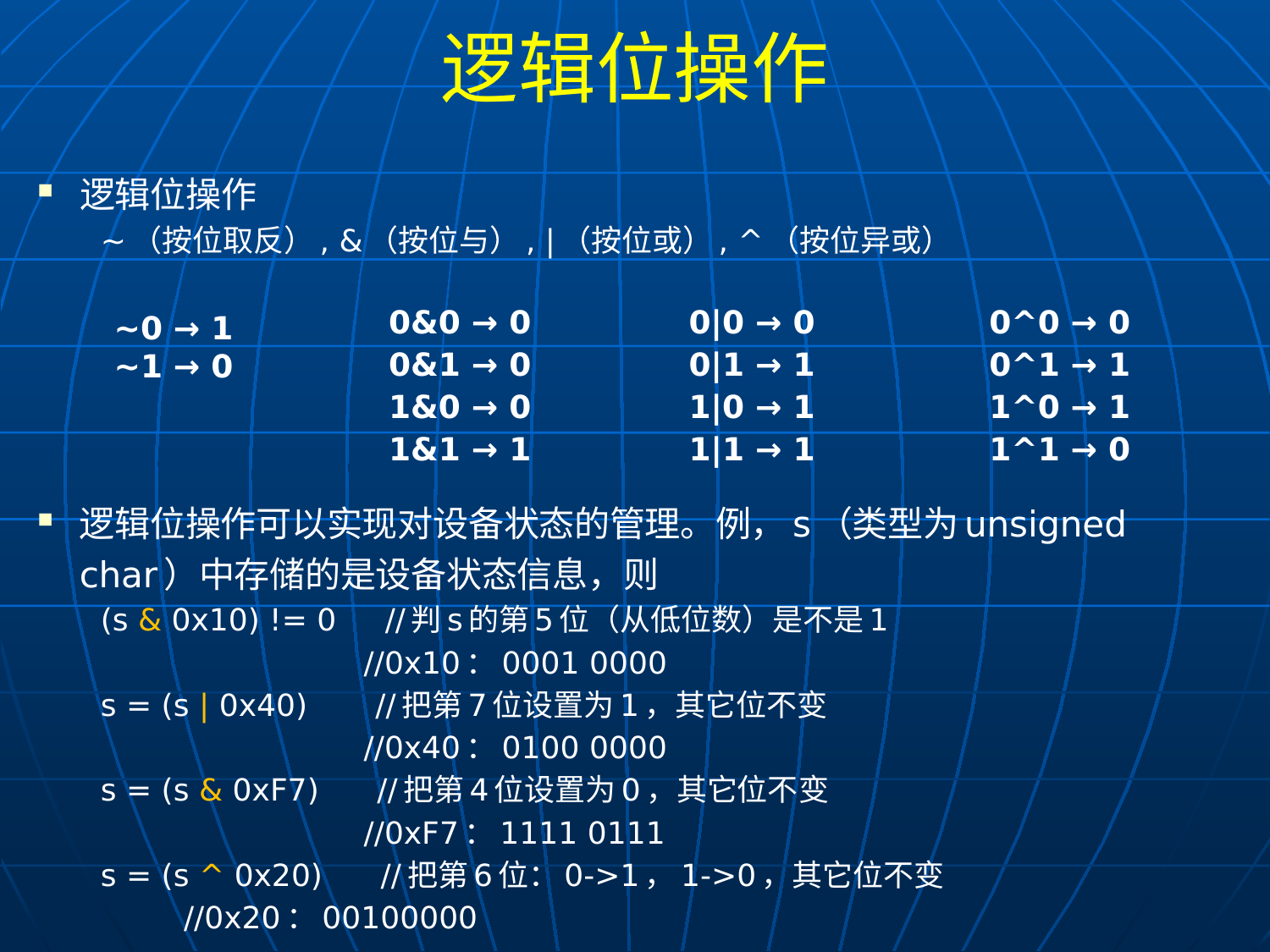

# 逻辑位操作
逻辑位操作
~（按位取反）, &（按位与）, |（按位或）, ^（按位异或）

逻辑位操作可以实现对设备状态的管理。例，s（类型为unsigned char）中存储的是设备状态信息，则
(s & 0x10) != 0     //判s的第5位（从低位数）是不是1
                           //0x10：0001 0000
s = (s | 0x40)       //把第7位设置为1，其它位不变
                           //0x40：0100 0000
s = (s & 0xF7)      //把第4位设置为0，其它位不变
                           //0xF7：1111 0111
s = (s ^ 0x20)      //把第6位：0->1，1->0，其它位不变
								  //0x20：00100000

0&0 → 0
0&1 → 0
1&0 → 0
1&1 → 1
0|0 → 0
0|1 → 1
1|0 → 1
1|1 → 1
0^0 → 0
0^1 → 1
1^0 → 1
1^1 → 0
~0 → 1
~1 → 0